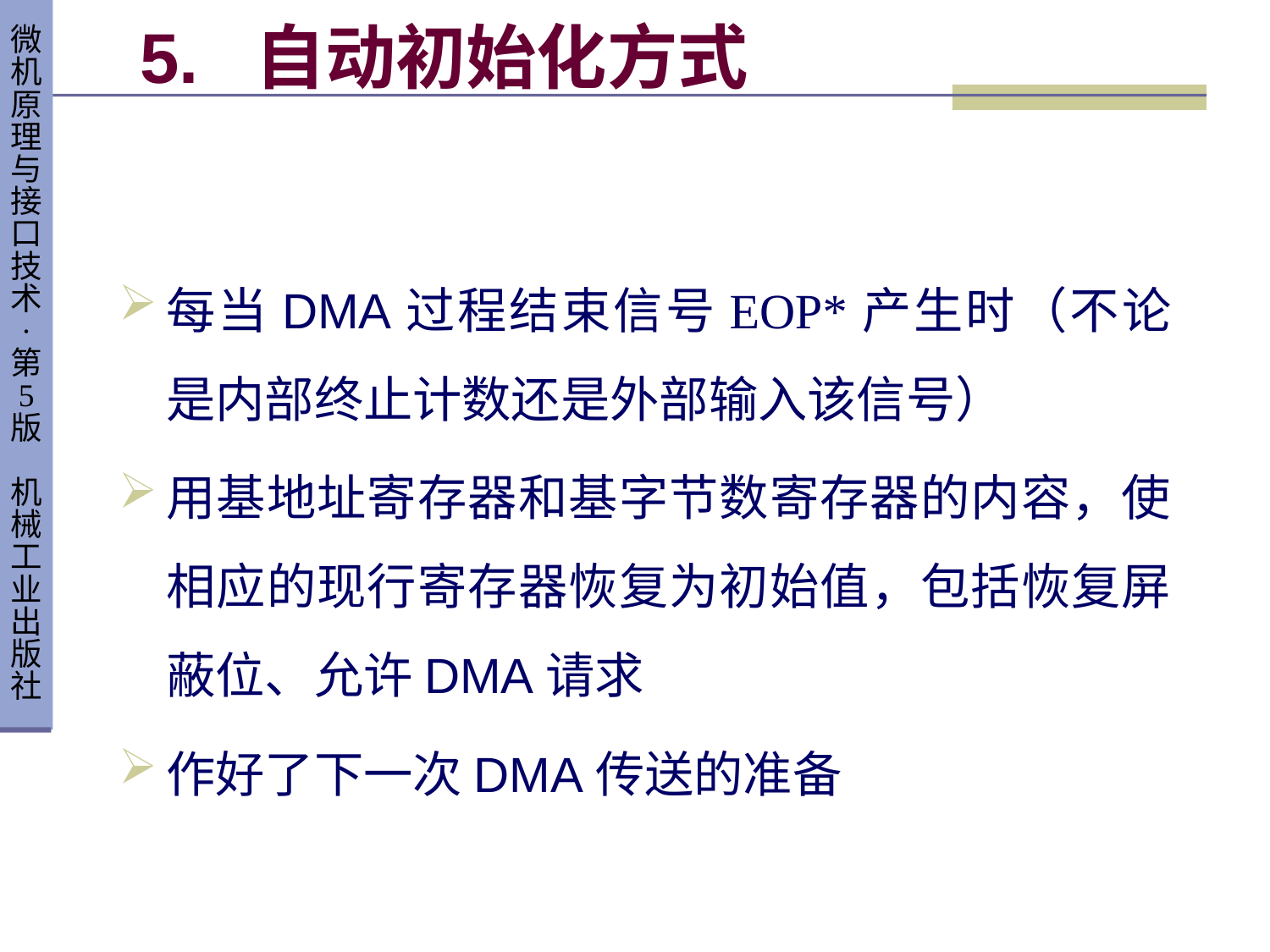

# 5.  自动初始化方式
每当DMA过程结束信号EOP*产生时（不论是内部终止计数还是外部输入该信号）
用基地址寄存器和基字节数寄存器的内容，使相应的现行寄存器恢复为初始值，包括恢复屏蔽位、允许DMA请求
作好了下一次DMA传送的准备